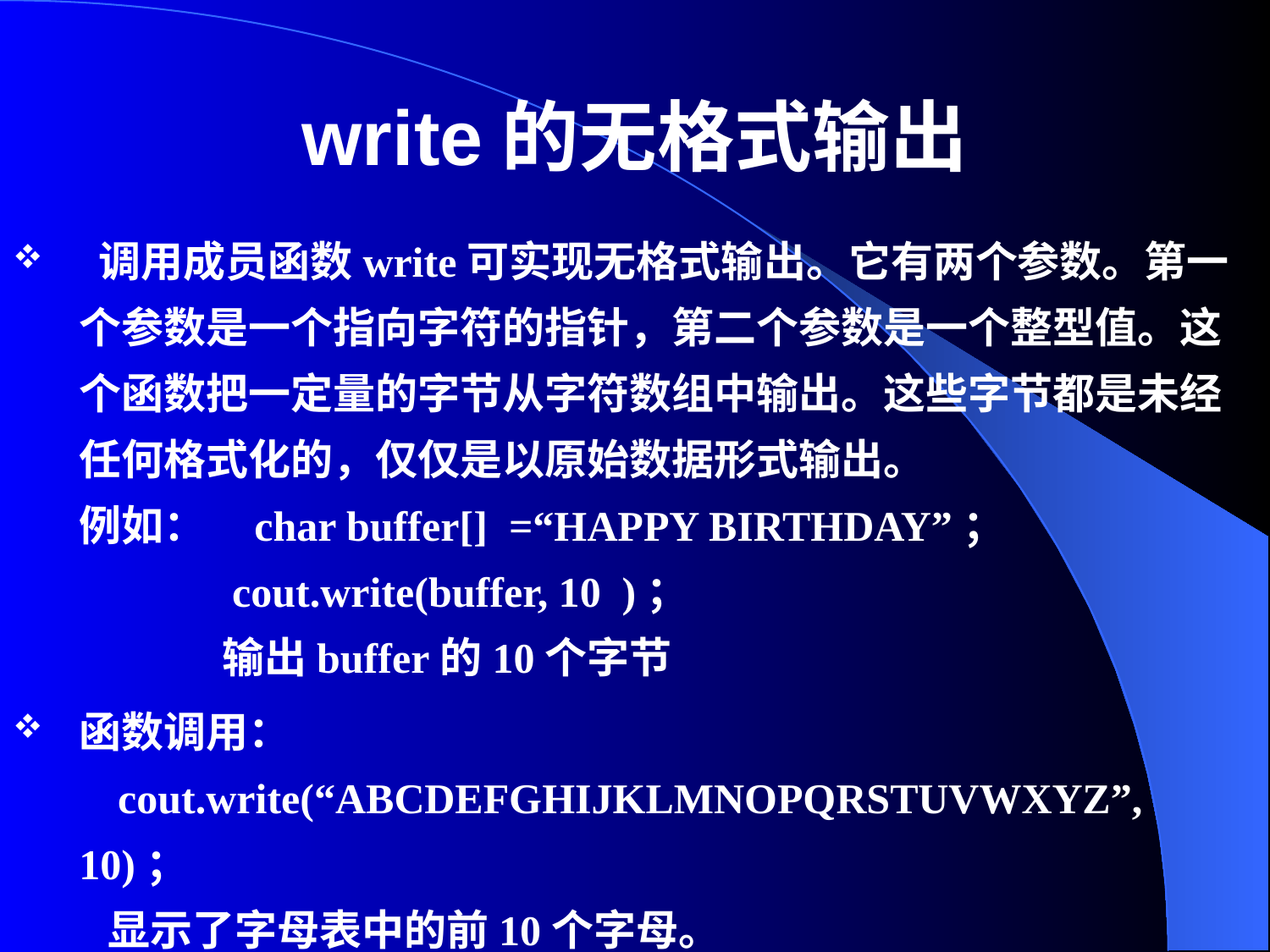

# write的无格式输出
 调用成员函数write可实现无格式输出。它有两个参数。第一个参数是一个指向字符的指针，第二个参数是一个整型值。这个函数把一定量的字节从字符数组中输出。这些字节都是未经任何格式化的，仅仅是以原始数据形式输出。
例如：    char buffer[]  =“HAPPY BIRTHDAY”；
               cout.write(buffer, 10  )；
               输出buffer的10个字节
函数调用：
   cout.write(“ABCDEFGHIJKLMNOPQRSTUVWXYZ”, 10)；
   显示了字母表中的前10个字母。